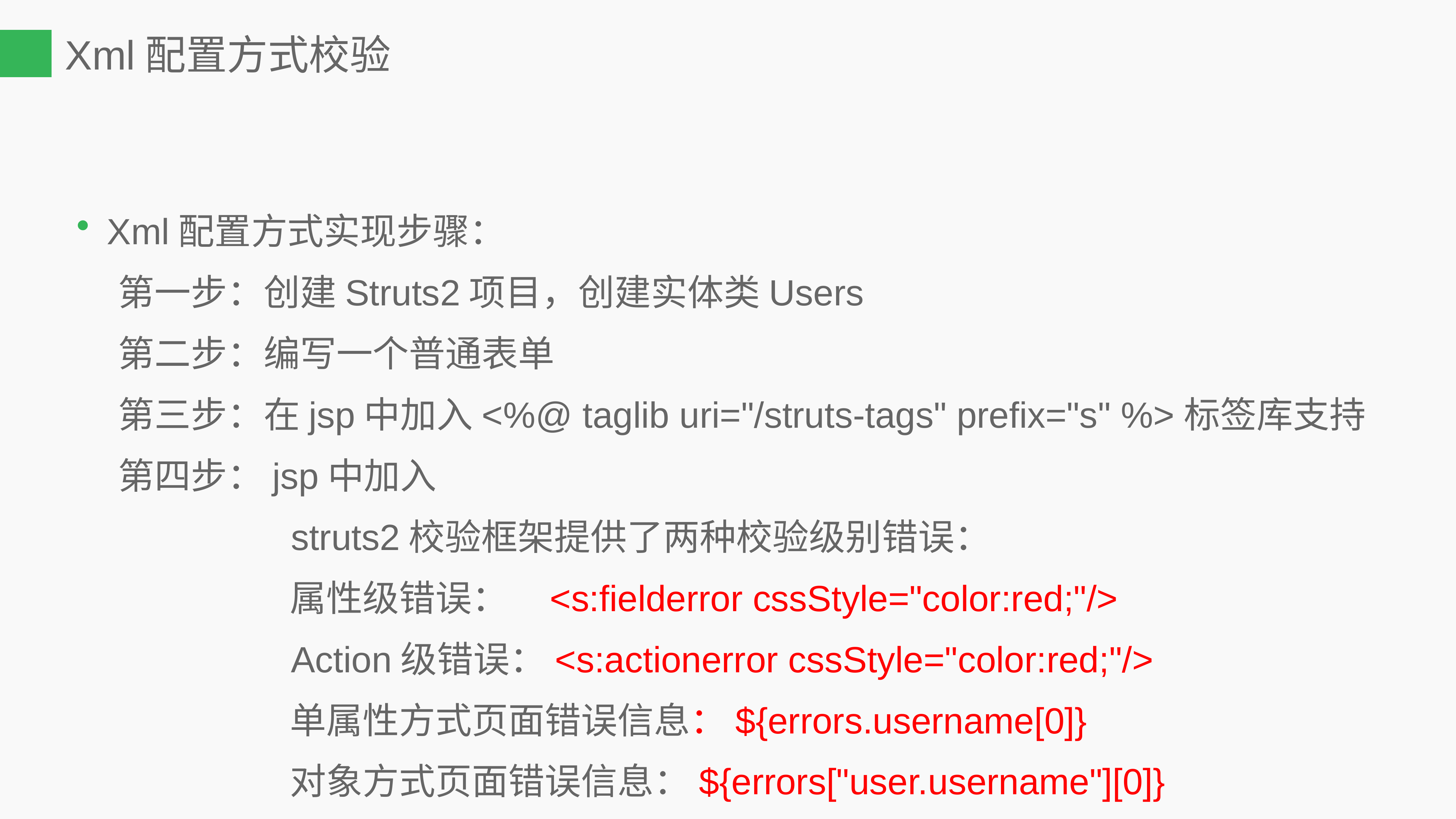

Xml配置方式校验

Xml配置方式实现步骤：
    第一步：创建Struts2项目，创建实体类Users
    第二步：编写一个普通表单
    第三步：在jsp中加入<%@ taglib uri="/struts-tags" prefix="s" %>标签库支持
    第四步：jsp中加入
			     struts2校验框架提供了两种校验级别错误：
			     属性级错误：    <s:fielderror cssStyle="color:red;"/>
  			     Action级错误：<s:actionerror cssStyle="color:red;"/>
			     单属性方式页面错误信息：${errors.username[0]}
			     对象方式页面错误信息：${errors["user.username"][0]}